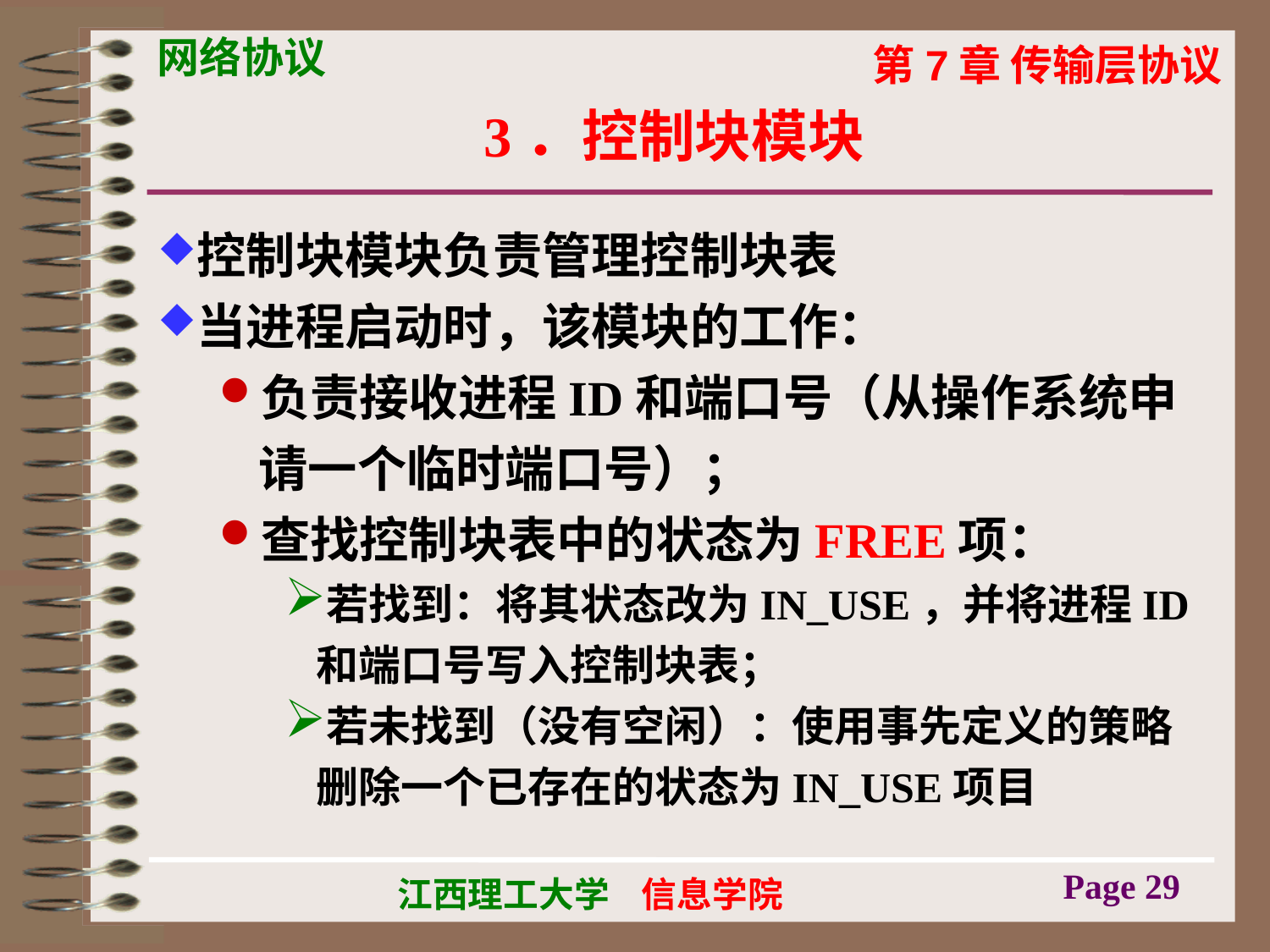

# 3．控制块模块
控制块模块负责管理控制块表
当进程启动时，该模块的工作：
负责接收进程ID和端口号（从操作系统申请一个临时端口号）；
查找控制块表中的状态为FREE项：
若找到：将其状态改为IN_USE，并将进程ID和端口号写入控制块表；
若未找到（没有空闲）：使用事先定义的策略删除一个已存在的状态为IN_USE项目
Page 29